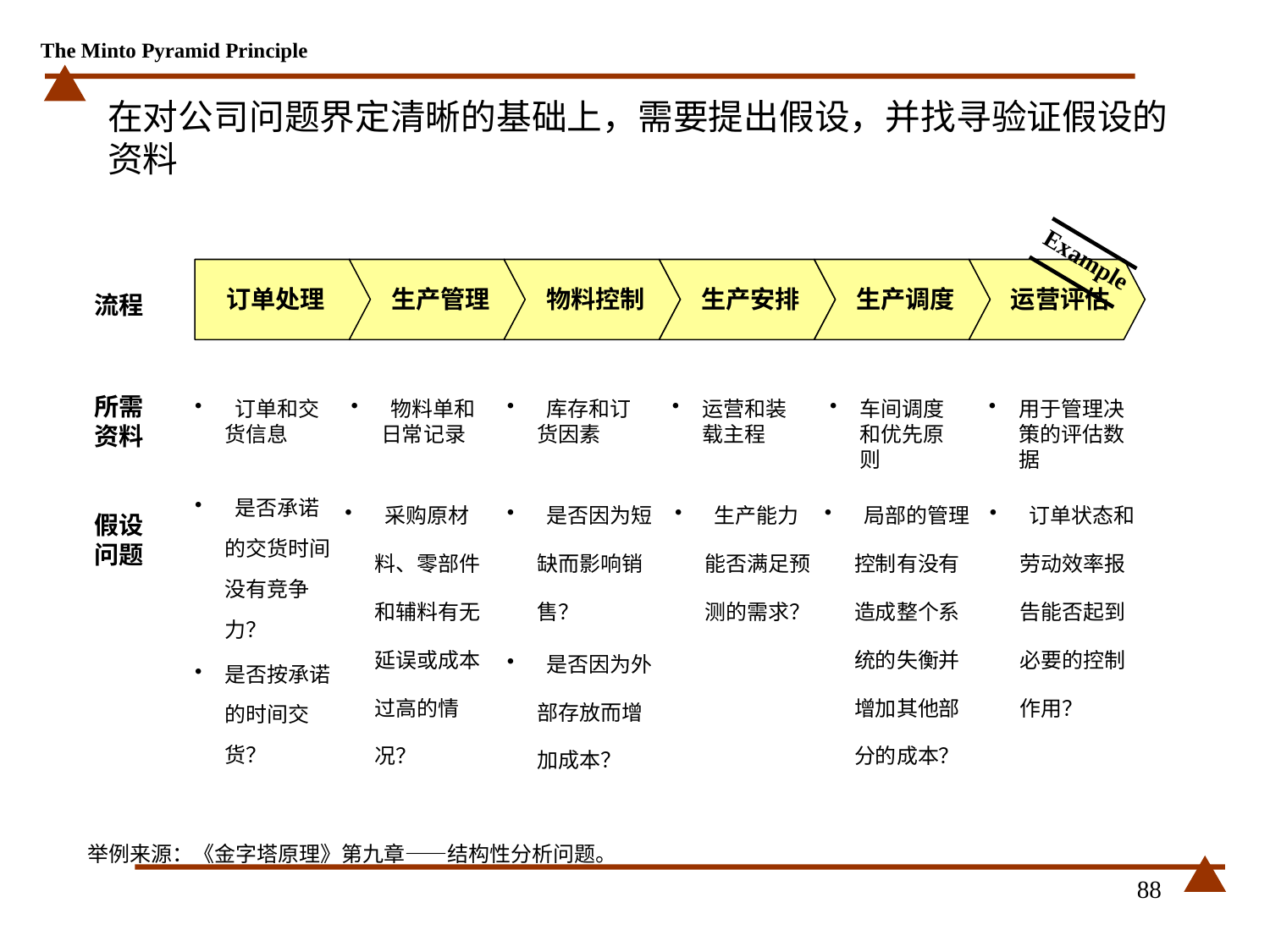

# 在对公司问题界定清晰的基础上，需要提出假设，并找寻验证假设的资料
Example

订单处理

生产管理

物料控制

生产安排

生产调度

运营评估
流程
所需资料
 订单和交货信息
 物料单和日常记录
 库存和订货因素
运营和装载主程
车间调度和优先原则
用于管理决策的评估数据
 是否承诺的交货时间没有竞争力？
是否按承诺的时间交货？
 采购原材料、零部件和辅料有无延误或成本过高的情况？
 是否因为短缺而影响销售？
 是否因为外部存放而增加成本？
 生产能力能否满足预测的需求？
 局部的管理控制有没有造成整个系统的失衡并增加其他部分的成本？
 订单状态和劳动效率报告能否起到必要的控制作用？
假设问题
举例来源：《金字塔原理》第九章——结构性分析问题。
88